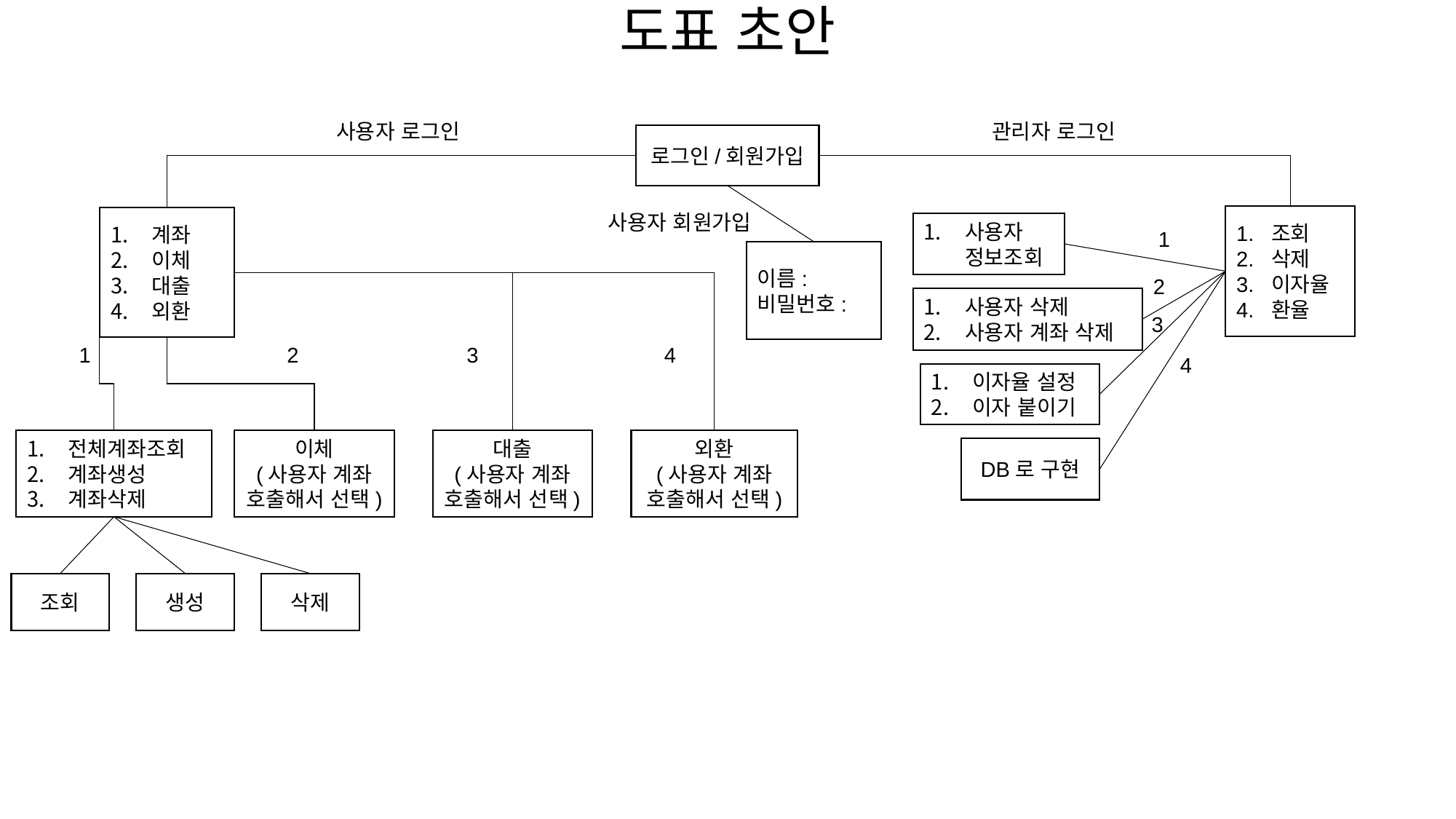

# 도표 초안
사용자 로그인
관리자 로그인
로그인/회원가입
사용자 회원가입
1.  조회
2.  삭제
3.  이자율
4.  환율
계좌
이체
대출
외환
사용자
정보조회
1
이름:
비밀번호:
2
사용자 삭제
사용자 계좌 삭제
3
4
3
1
2
4
이자율 설정
이자 붙이기
이체
(사용자 계좌 호출해서 선택)

대출
(사용자 계좌 호출해서 선택)

외환
(사용자 계좌 호출해서 선택)

전체계좌조회
계좌생성
계좌삭제
DB로 구현
삭제
조회
생성